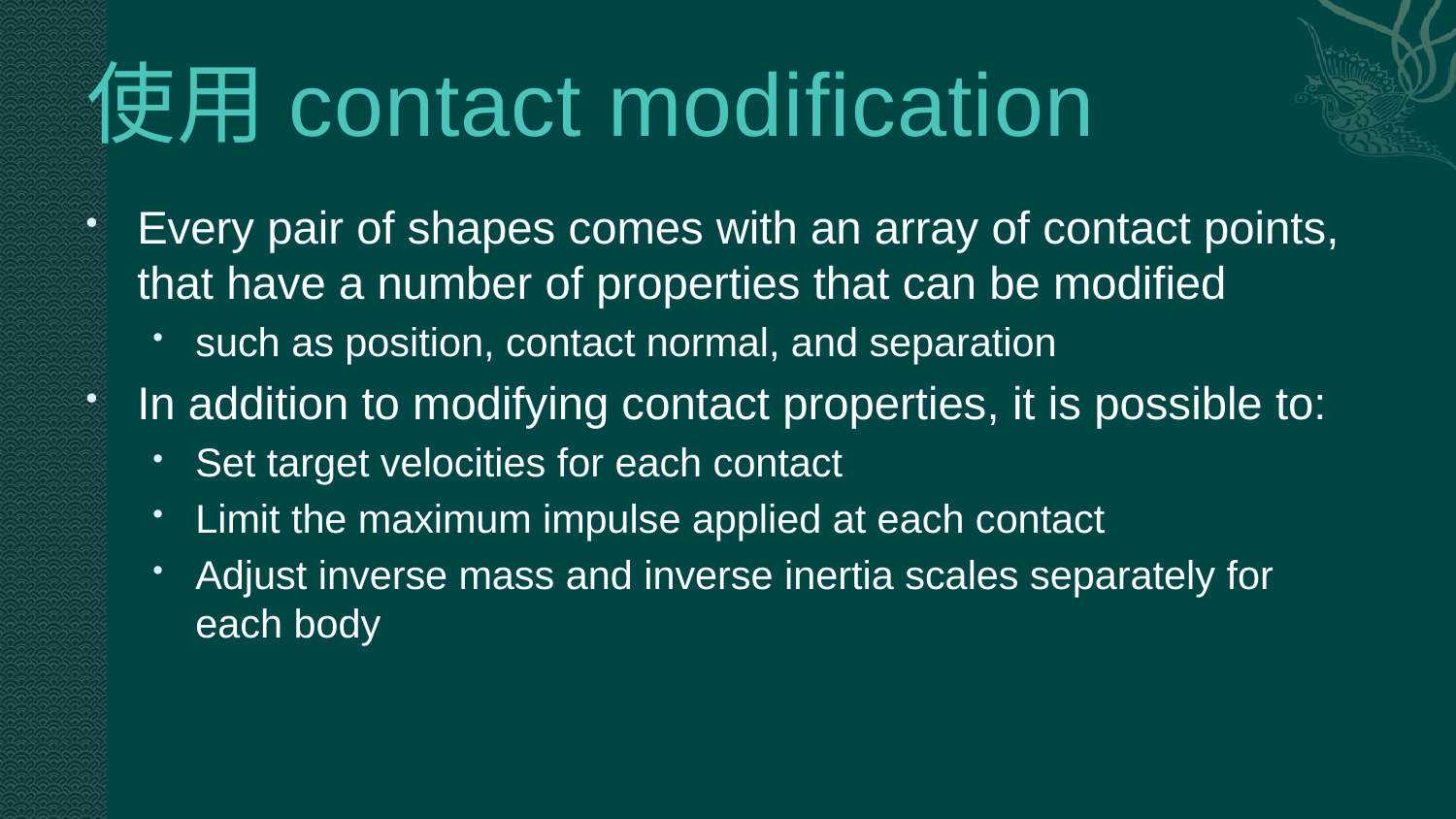

# 使用contact modification
Every pair of shapes comes with an array of contact points, that have a number of properties that can be modified
such as position, contact normal, and separation
In addition to modifying contact properties, it is possible to:
Set target velocities for each contact
Limit the maximum impulse applied at each contact
Adjust inverse mass and inverse inertia scales separately for each body